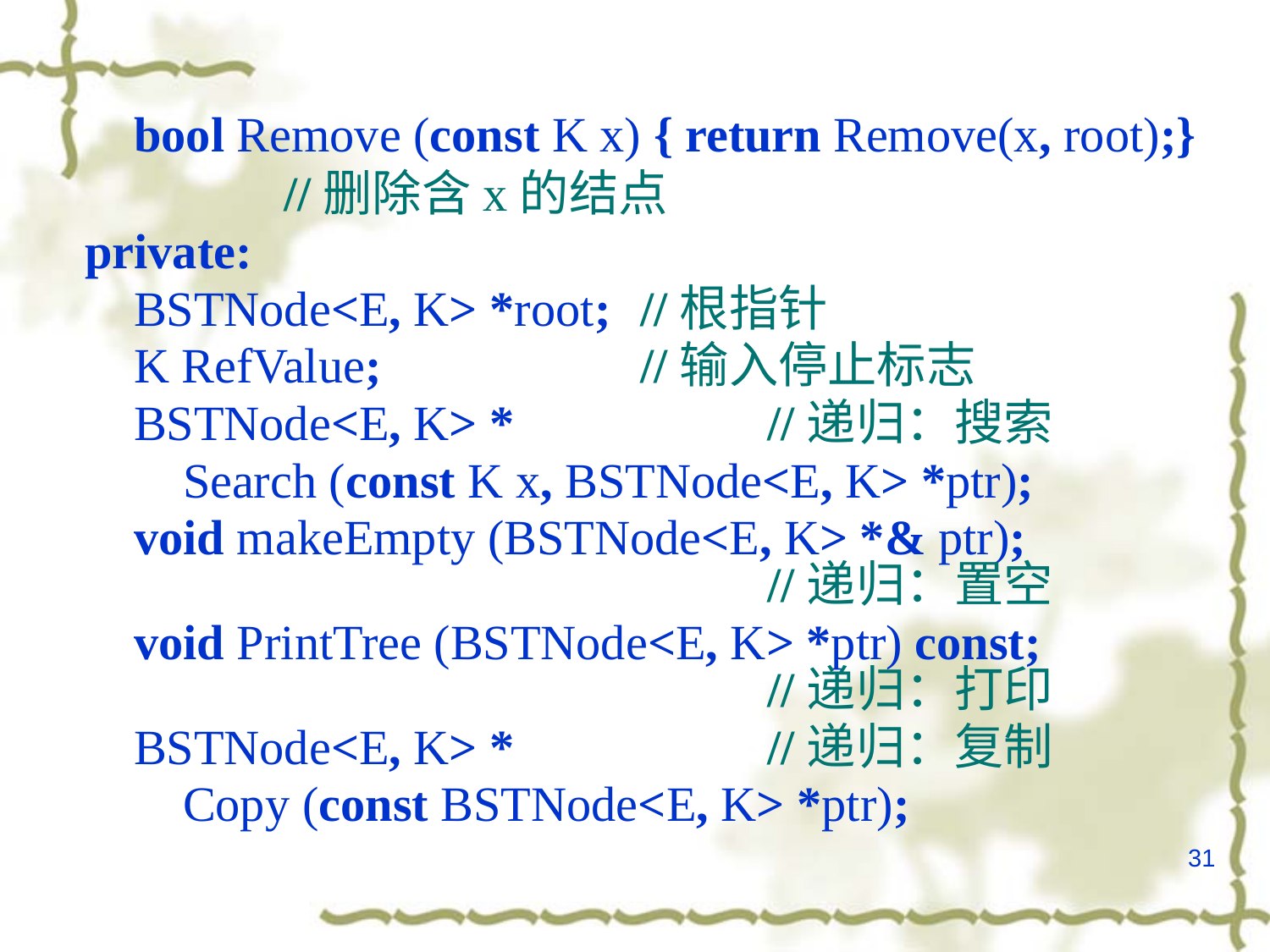

bool Remove (const K x) { return Remove(x, root);} 	  //删除含x的结点
private:
    BSTNode<E, K> *root;	//根指针
    K RefValue;	 		//输入停止标志
    BSTNode<E, K> * 		//递归：搜索
        Search (const K x, BSTNode<E, K> *ptr);
    void makeEmpty (BSTNode<E, K> *& ptr);						//递归：置空
    void PrintTree (BSTNode<E, K> *ptr) const;						//递归：打印
    BSTNode<E, K> *		//递归：复制
        Copy (const BSTNode<E, K> *ptr);
31